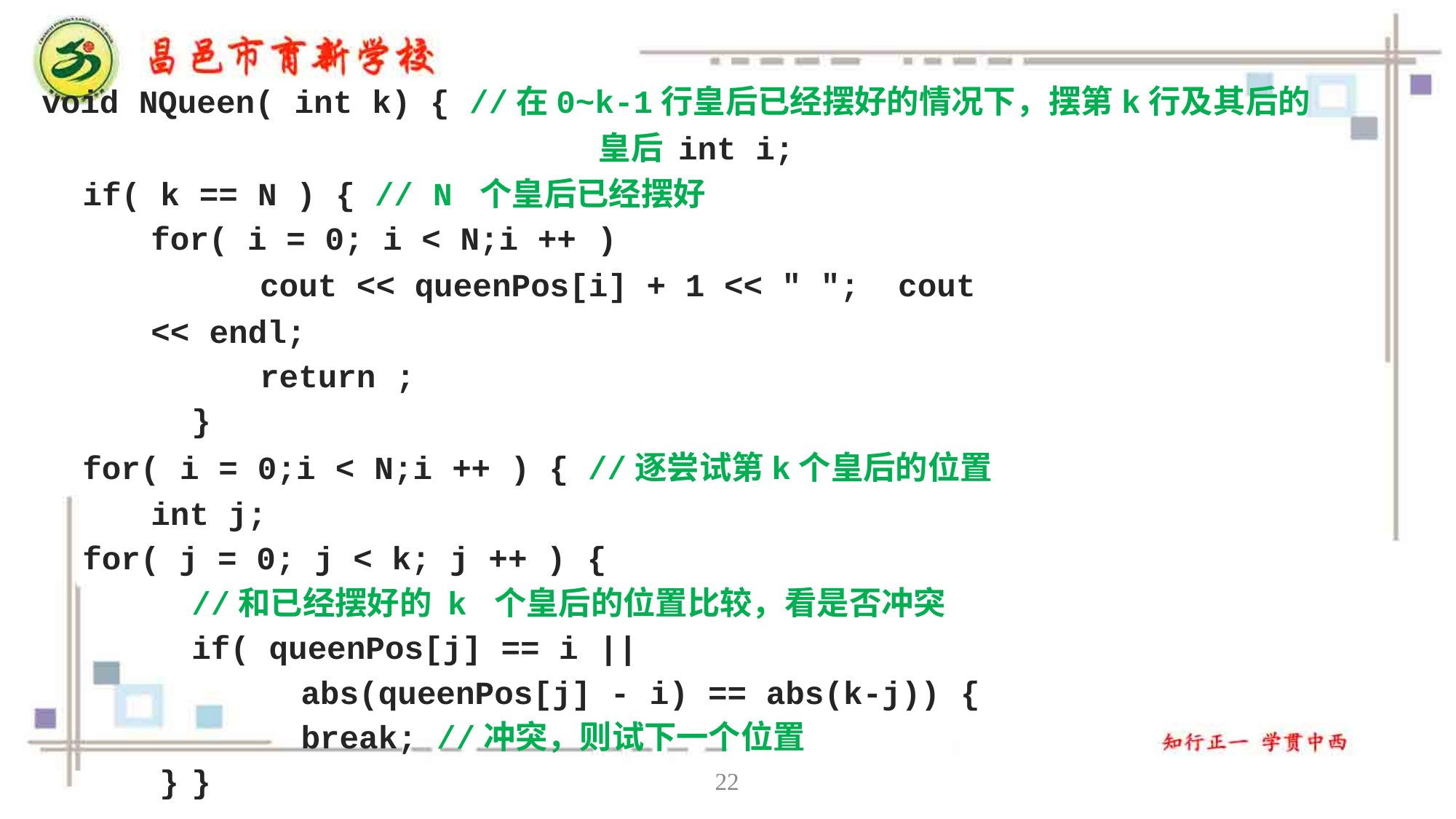

# void NQueen( int k) { //在0~k-1行皇后已经摆好的情况下，摆第k行及其后的皇后 int i;
if( k == N ) { // N 个皇后已经摆好
for( i = 0; i < N;i ++ )
cout << queenPos[i] + 1 << " ";  cout << endl;
return ;
}
for( i = 0;i < N;i ++ ) { //逐尝试第k个皇后的位置 int j;
for( j = 0; j < k; j ++ ) {
//和已经摆好的 k 个皇后的位置比较，看是否冲突
if( queenPos[j] == i ||
abs(queenPos[j] - i) == abs(k-j)) {
break; //冲突，则试下一个位置
}
}
22